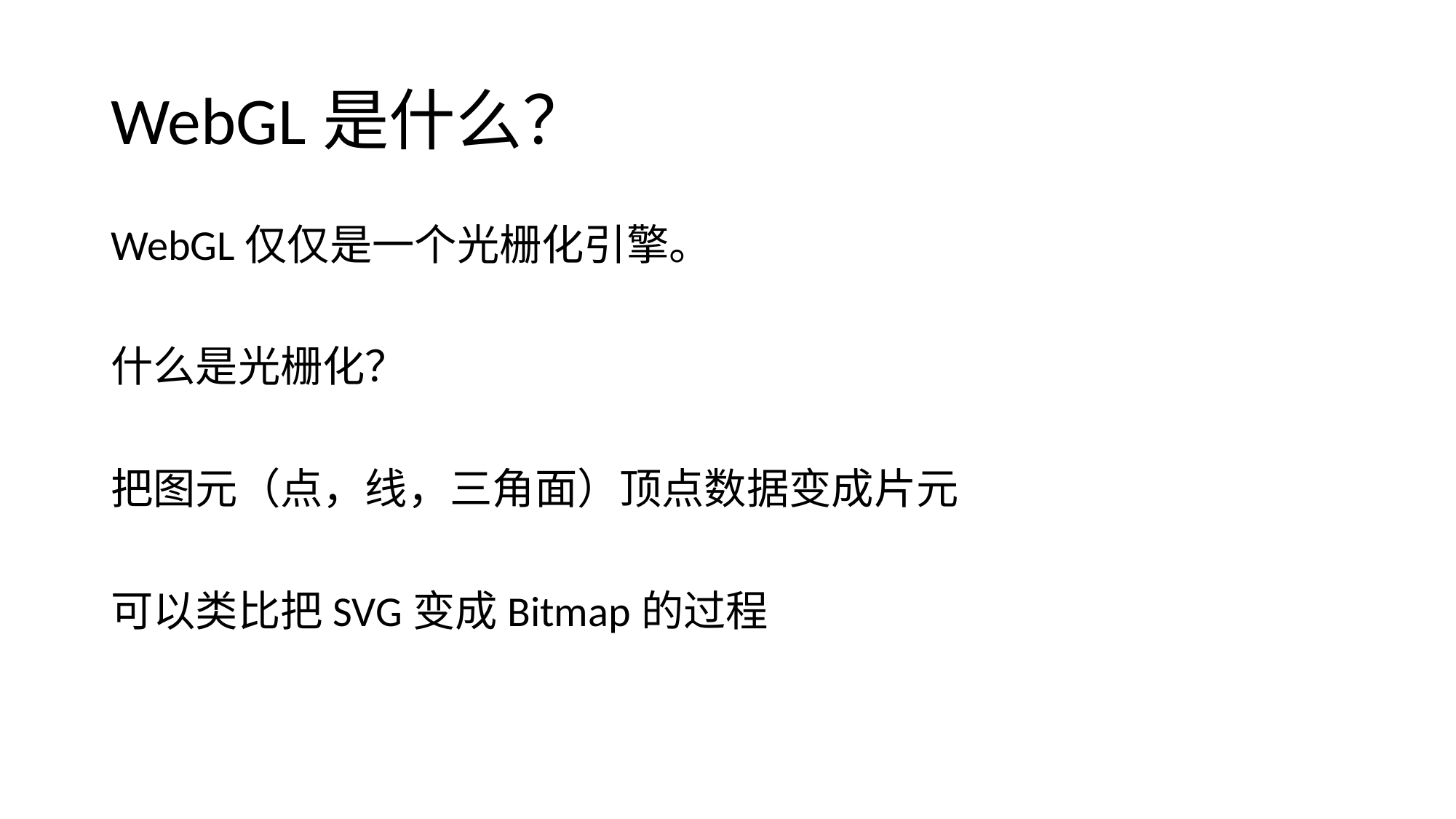

# WebGL是什么？
WebGL仅仅是一个光栅化引擎。

什么是光栅化？

把图元（点，线，三角面）顶点数据变成片元

可以类比把SVG变成Bitmap的过程